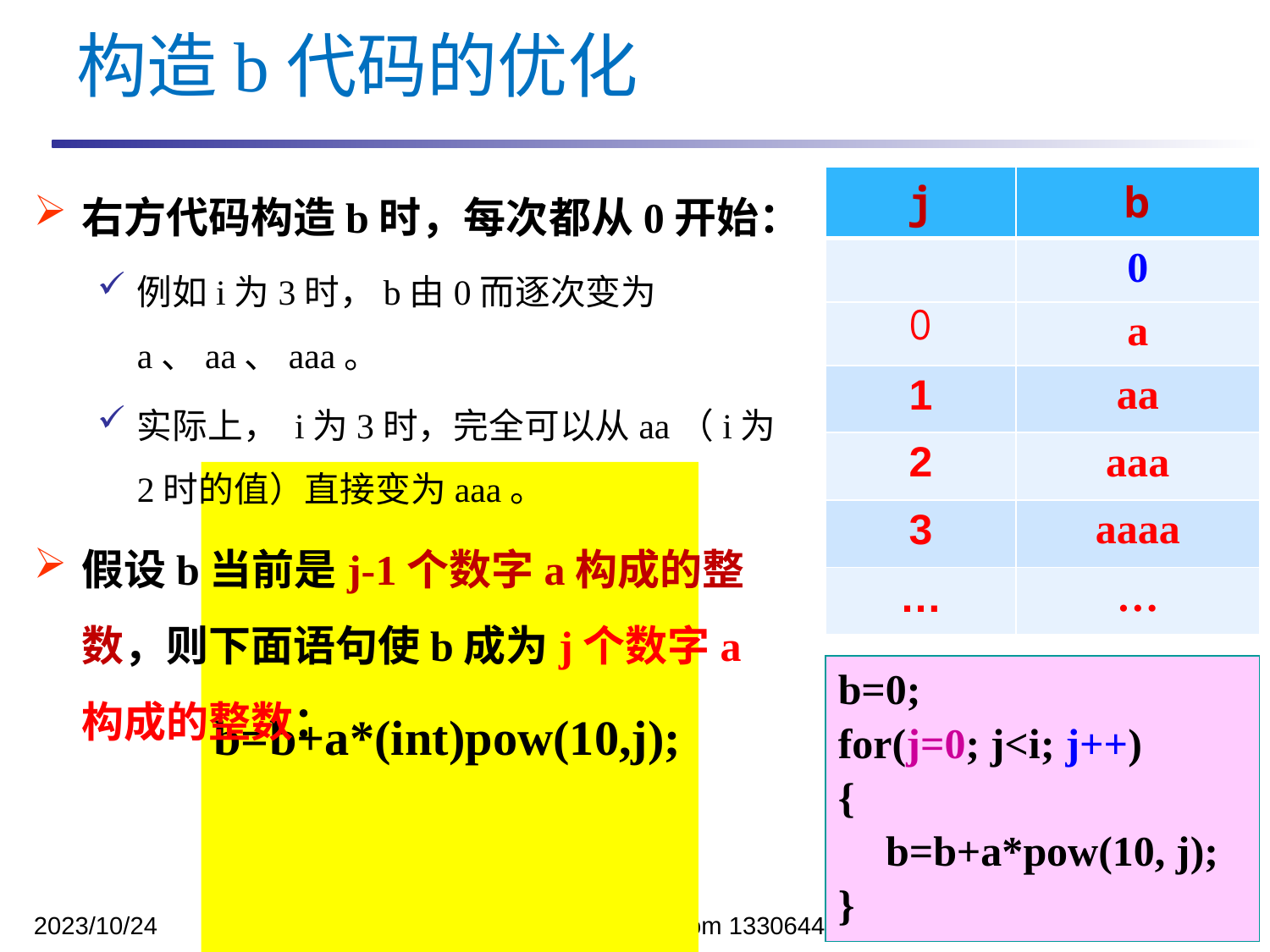

构造b代码的优化
右方代码构造b时，每次都从0开始：
例如i为3时，b由0而逐次变为a、aa、aaa。
实际上， i为3时，完全可以从aa（i为2时的值）直接变为aaa。
假设b当前是j-1个数字a构成的整数，则下面语句使b成为j个数字a构成的整数：
| j | b |
| --- | --- |
|  | 0 |
| 0 | a |
| 1 | aa |
| 2 | aaa |
| 3 | aaaa |
| … | … |
b=0;
for(j=0; j<i; j++)
{
	b=b+a*pow(10, j);
}
b=b+a*(int)pow(10,j);
2023/10/24
王化雨 whuayu000@163.com 13306442222
23/35